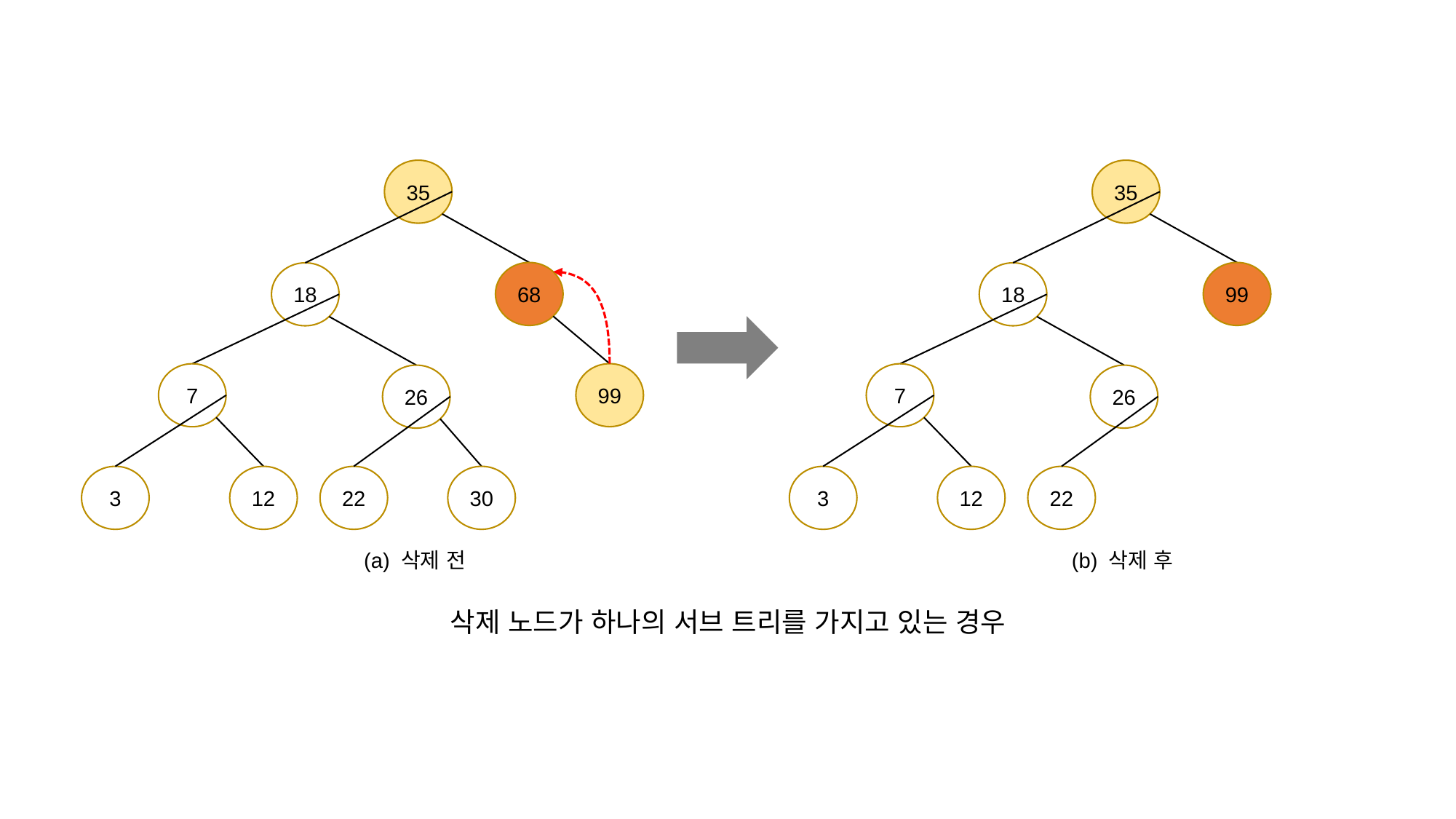

35
35
68
99
18
18

99
7
7
26
26
3
12
22
30
3
12
22
(a) 삭제 전
(b) 삭제 후
삭제 노드가 하나의 서브 트리를 가지고 있는 경우